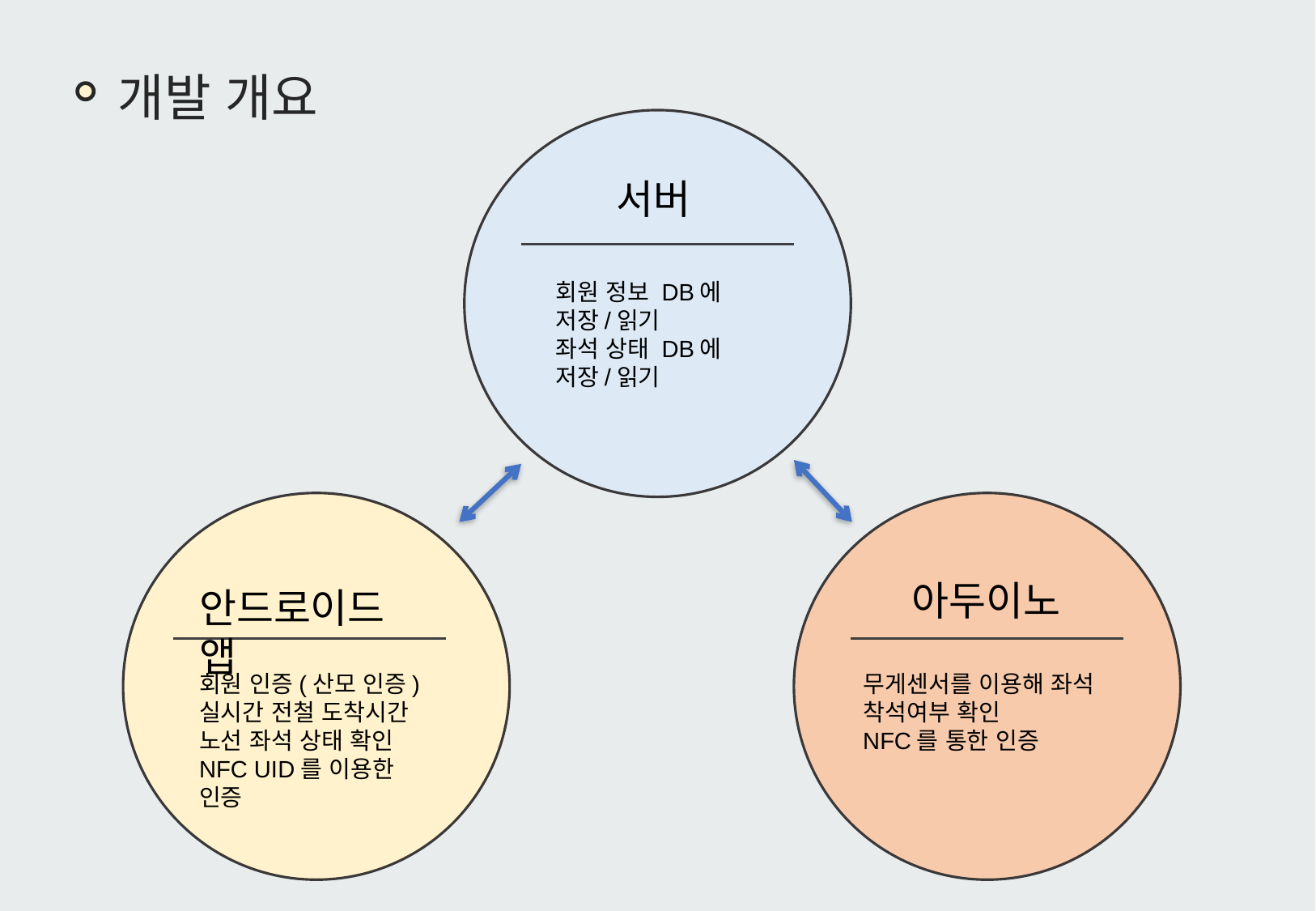

개발 개요

서버
회원 정보 DB에 저장/읽기
좌석 상태 DB에 저장/읽기

아두이노
안드로이드 앱
회원 인증(산모 인증)
실시간 전철 도착시간
노선 좌석 상태 확인
NFC UID를 이용한 인증

무게센서를 이용해 좌석 착석여부 확인
NFC를 통한 인증